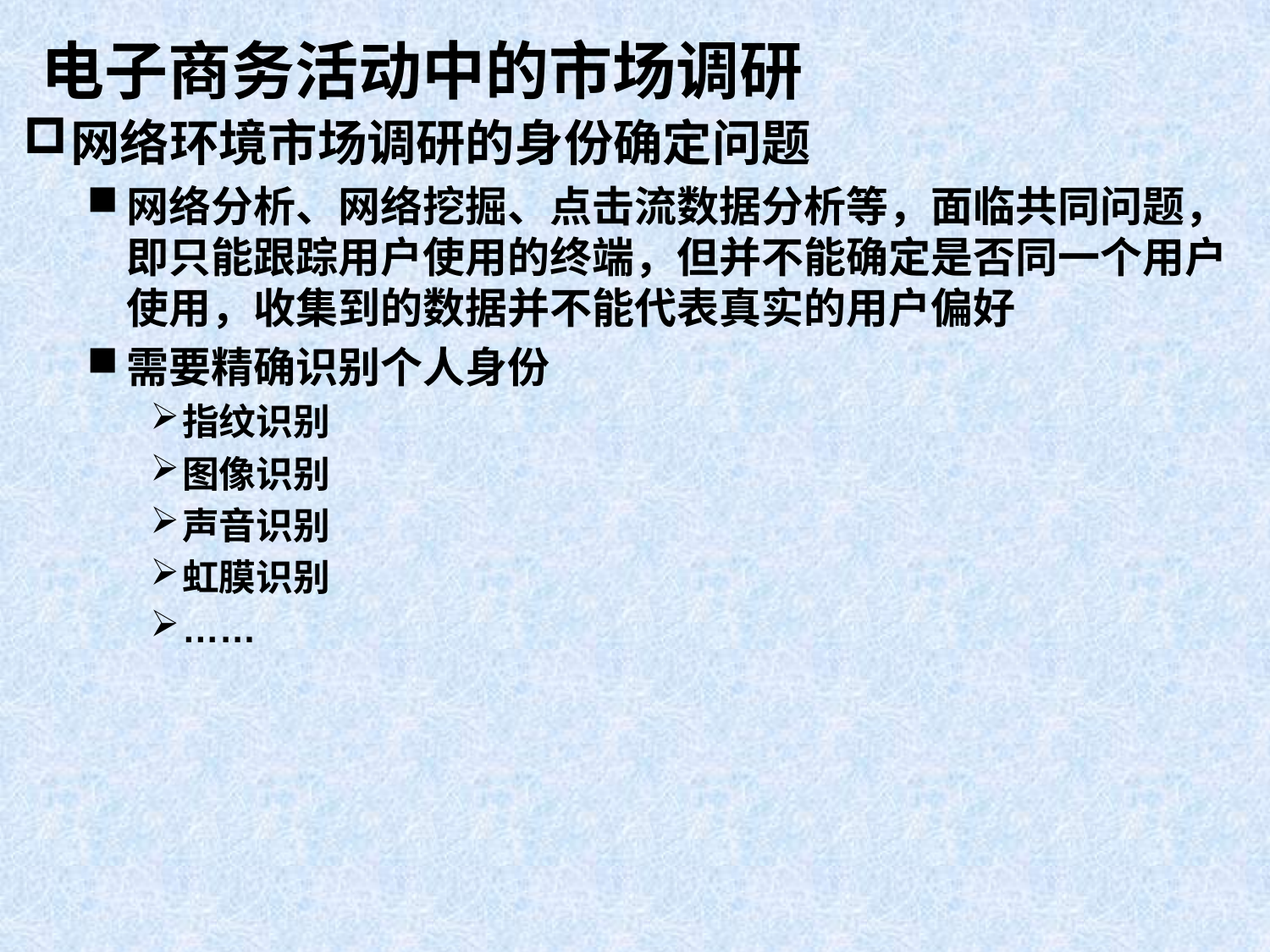

# 电子商务活动中的市场调研
网络环境市场调研的身份确定问题
网络分析、网络挖掘、点击流数据分析等，面临共同问题，即只能跟踪用户使用的终端，但并不能确定是否同一个用户使用，收集到的数据并不能代表真实的用户偏好
需要精确识别个人身份
指纹识别
图像识别
声音识别
虹膜识别
……